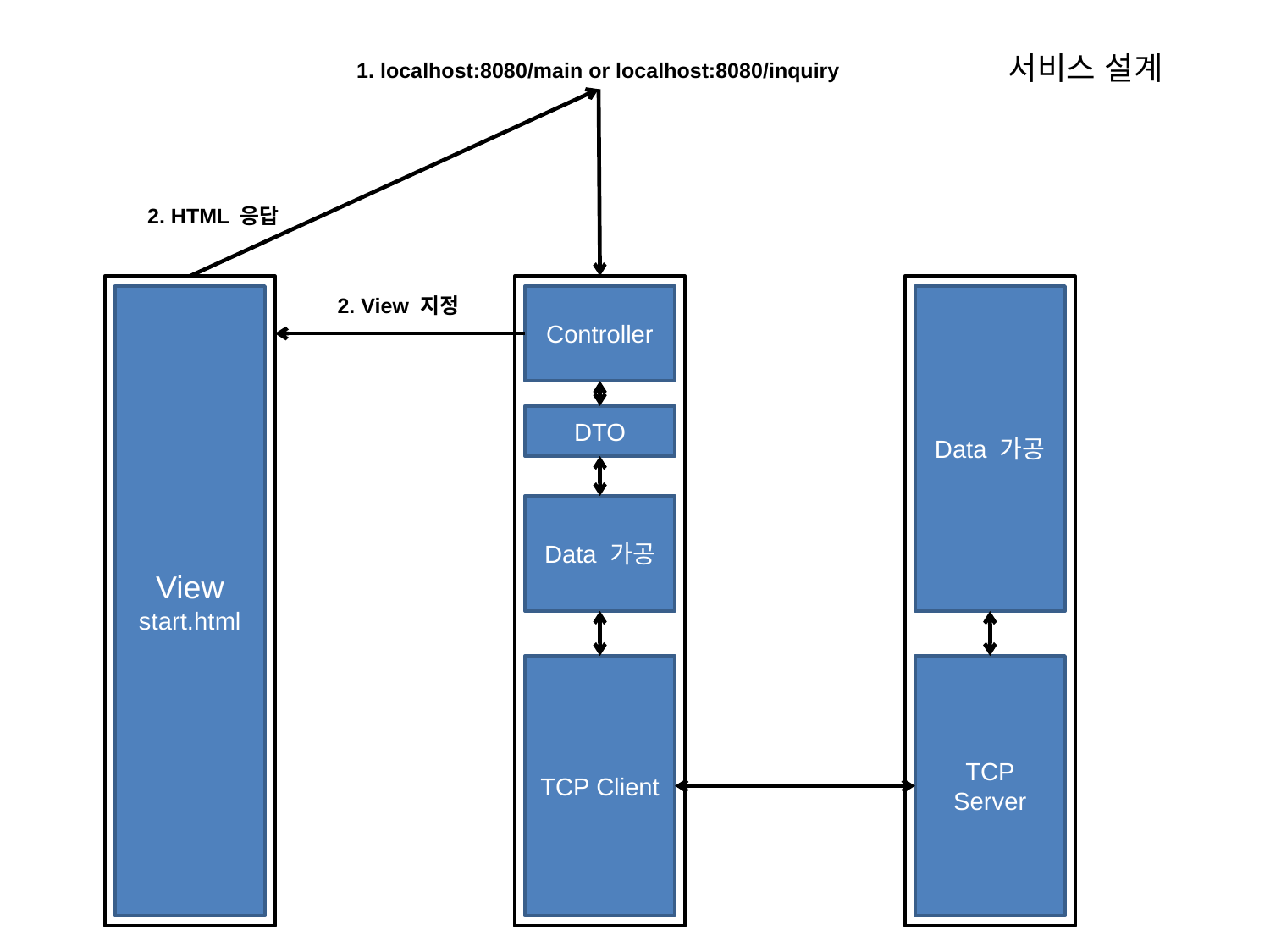

# 서비스 설계
1. localhost:8080/main or localhost:8080/inquiry
2. HTML 응답

View
start.html
2. View 지정
Controller
Data 가공
DTO
Data 가공
TCP Client
TCP Server